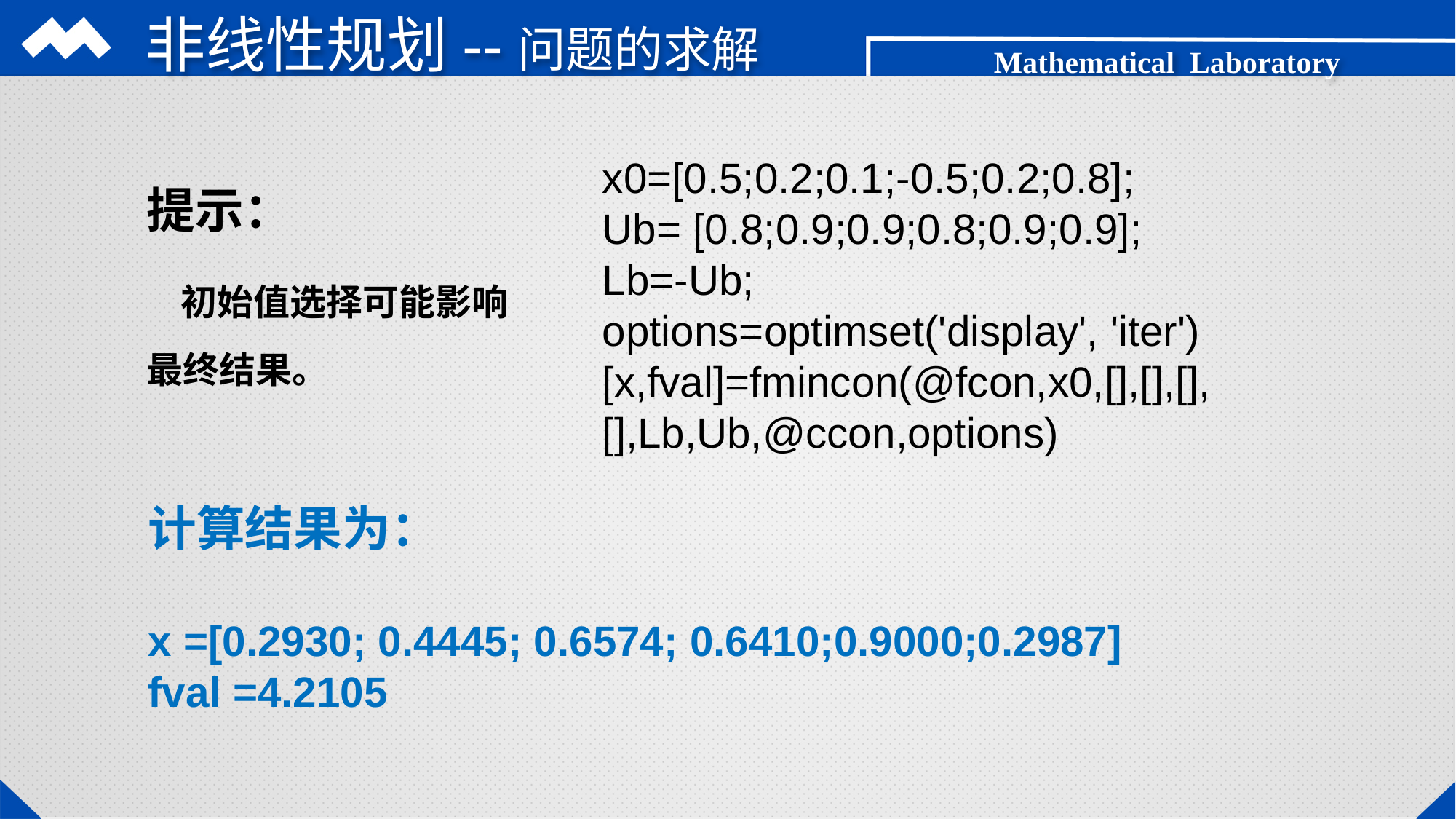

# 非线性规划--问题的求解
Mathematical  Laboratory
x0=[0.5;0.2;0.1;-0.5;0.2;0.8];
Ub= [0.8;0.9;0.9;0.8;0.9;0.9];
Lb=-Ub;
options=optimset('display', 'iter')
[x,fval]=fmincon(@fcon,x0,[],[],[],[],Lb,Ub,@ccon,options)
提示：
  初始值选择可能影响最终结果。
计算结果为：

x =[0.2930; 0.4445; 0.6574; 0.6410;0.9000;0.2987]
fval =4.2105